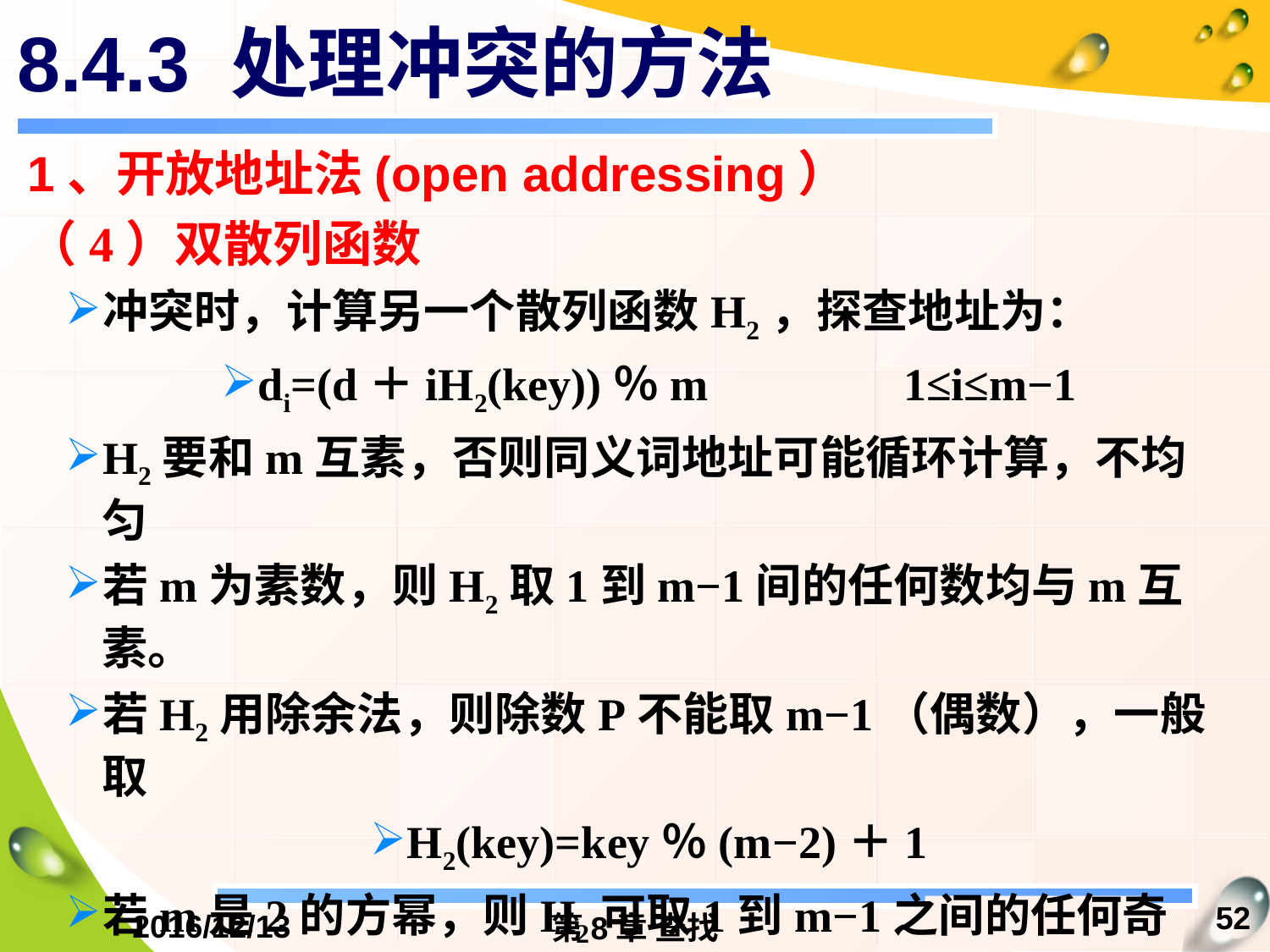

# 8.4.3 处理冲突的方法
1、开放地址法(open addressing）
（4）双散列函数
冲突时，计算另一个散列函数H2，探查地址为：
di=(d＋iH2(key))％m		 1≤i≤m−1
H2要和m互素，否则同义词地址可能循环计算，不均匀
若m为素数，则H2取1到m−1间的任何数均与m互素。
若H2用除余法，则除数P不能取m−1（偶数），一般取
H2(key)=key％(m−2)＋1
若m是2的方幂，则H2可取1到m−1之间的任何奇数。
特别地，若H2为常数，且和m互素，则相当于线性探测一种简单改进：不是依次探查相邻的单元，而是间隔地进行。显然，如果H2取1，则就是线性探测。

52
2016/12/13
第8章 查找